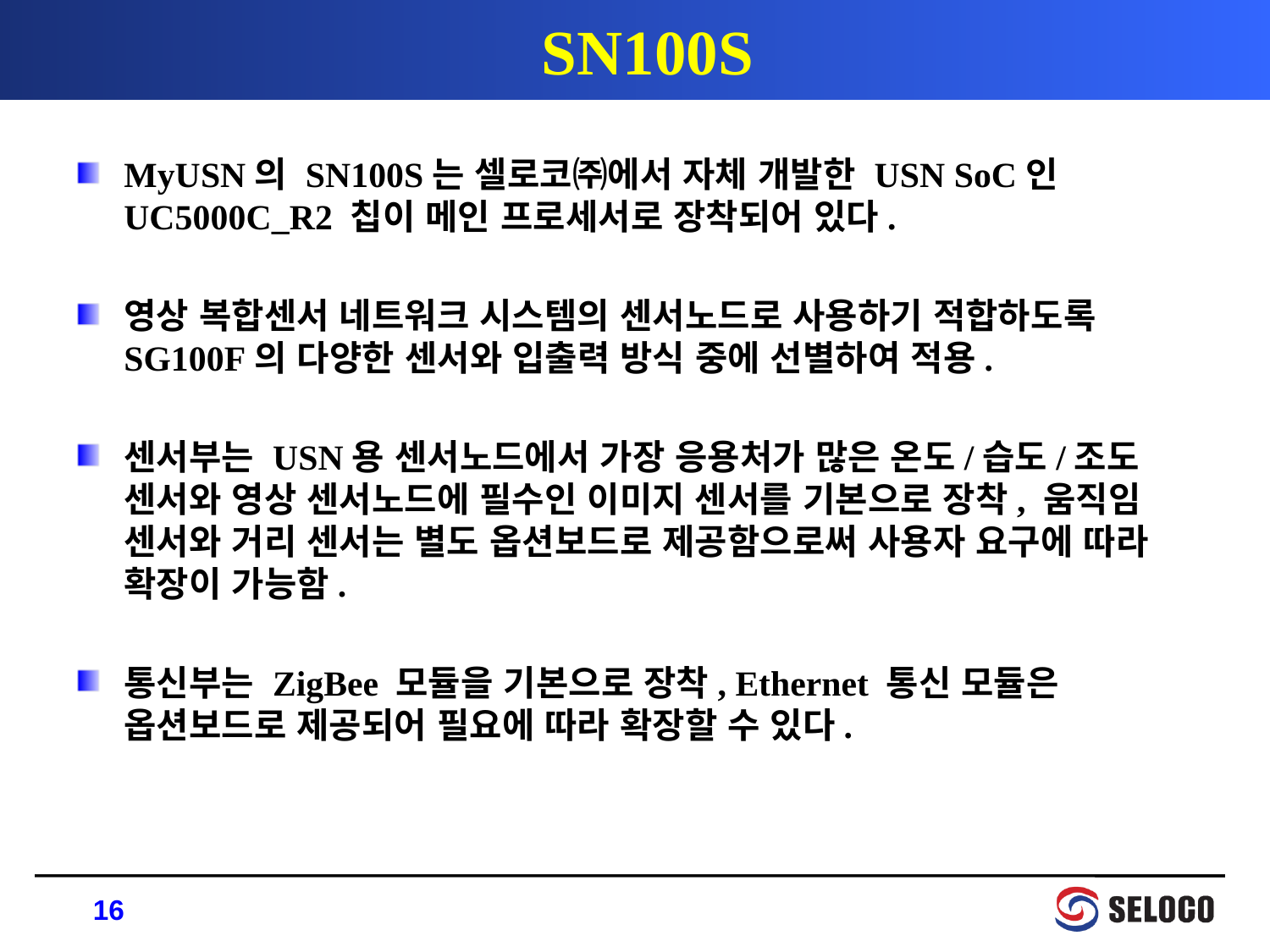

# SN100S
MyUSN의 SN100S는 셀로코㈜에서 자체 개발한 USN SoC인 UC5000C_R2 칩이 메인 프로세서로 장착되어 있다.

영상 복합센서 네트워크 시스템의 센서노드로 사용하기 적합하도록 SG100F의 다양한 센서와 입출력 방식 중에 선별하여 적용.

센서부는 USN용 센서노드에서 가장 응용처가 많은 온도/습도/조도 센서와 영상 센서노드에 필수인 이미지 센서를 기본으로 장착, 움직임 센서와 거리 센서는 별도 옵션보드로 제공함으로써 사용자 요구에 따라 확장이 가능함.

통신부는 ZigBee 모듈을 기본으로 장착, Ethernet 통신 모듈은 옵션보드로 제공되어 필요에 따라 확장할 수 있다.
16